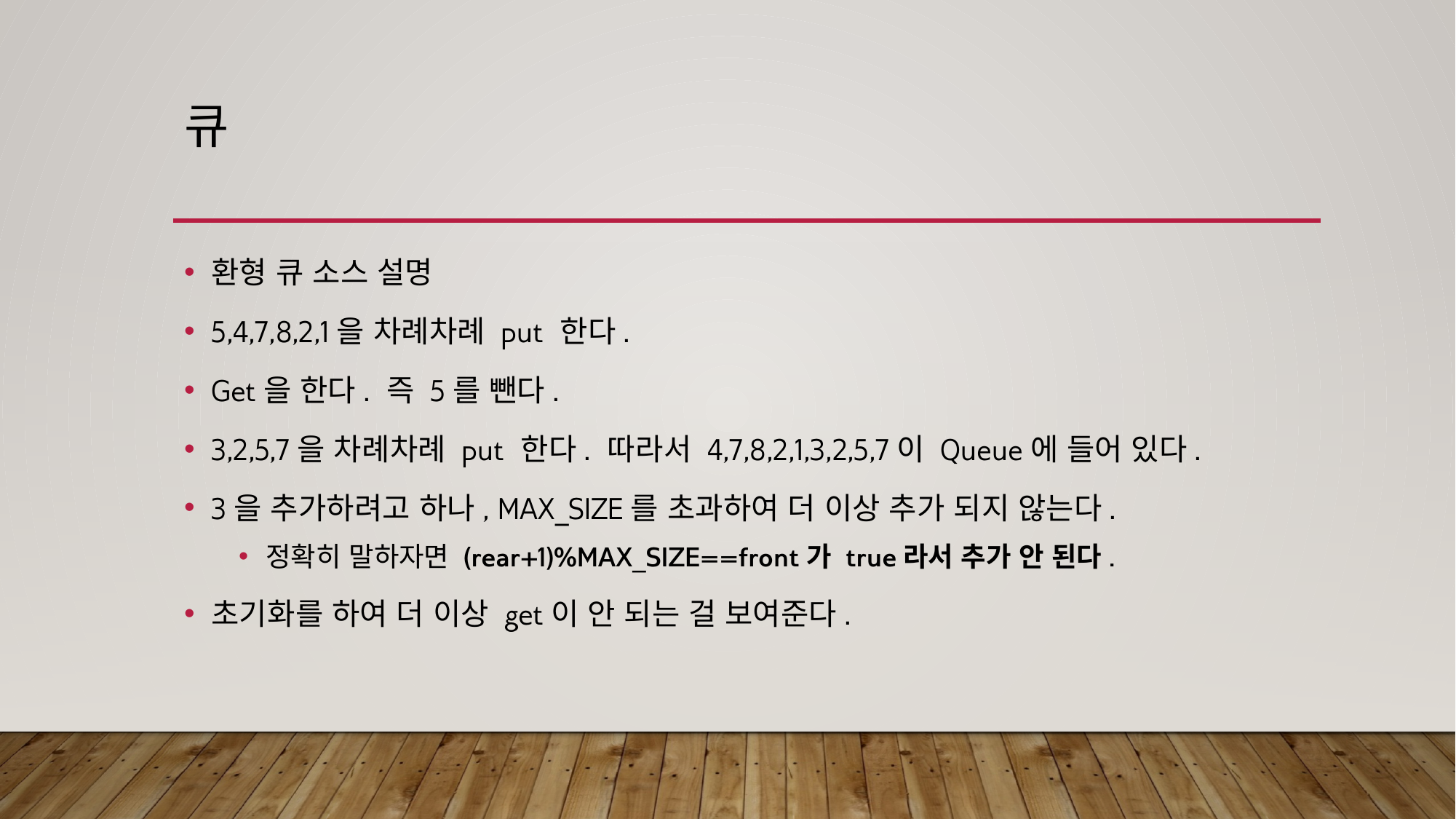

# 큐
환형 큐 소스 설명
5,4,7,8,2,1을 차례차례 put 한다.
Get을 한다. 즉 5를 뺀다.
3,2,5,7을 차례차례 put 한다. 따라서 4,7,8,2,1,3,2,5,7이 Queue에 들어 있다.
3을 추가하려고 하나, MAX_SIZE를 초과하여 더 이상 추가 되지 않는다.
정확히 말하자면 (rear+1)%MAX_SIZE==front가 true라서 추가 안 된다.
초기화를 하여 더 이상 get이 안 되는 걸 보여준다.